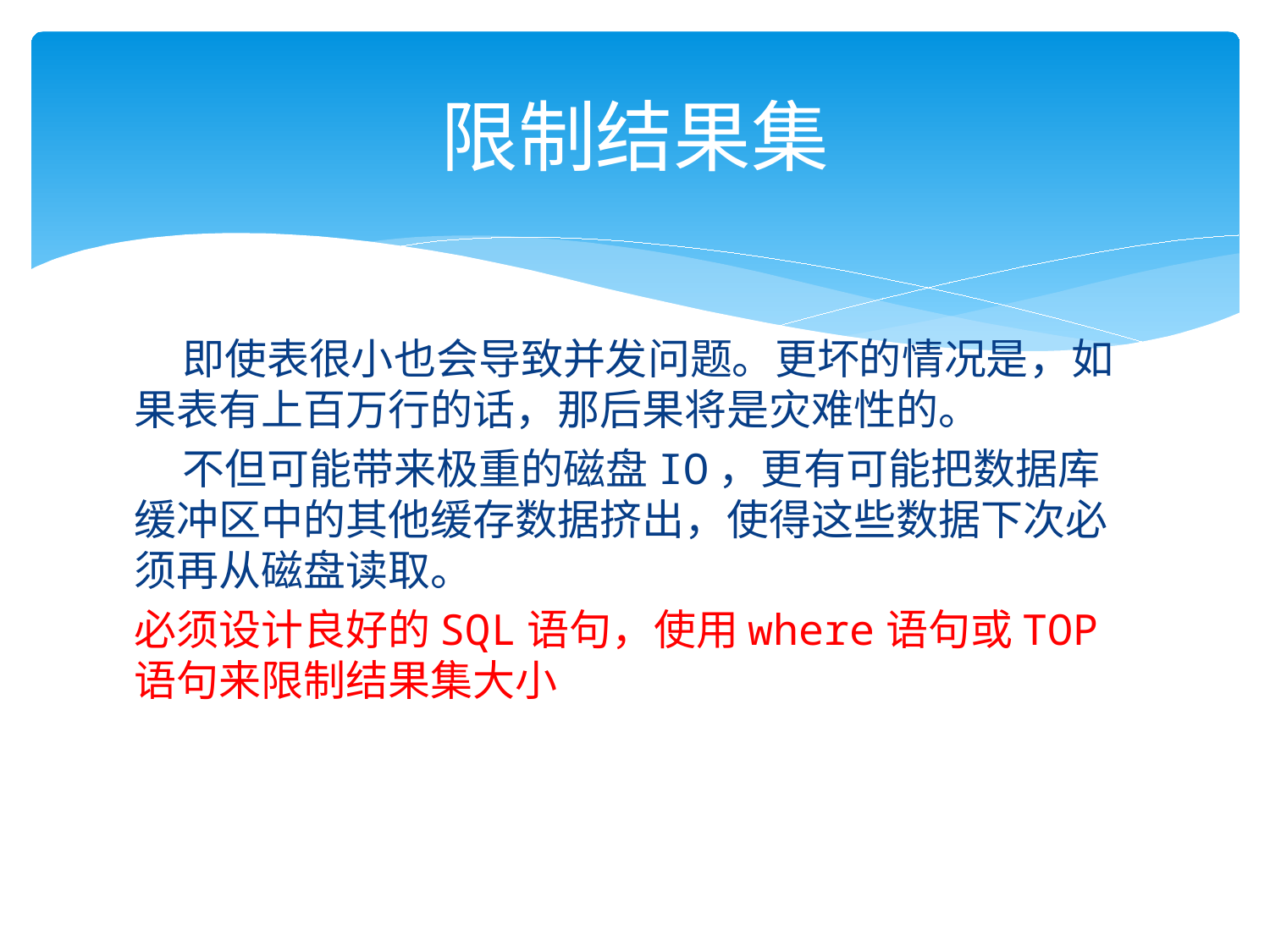

# 限制结果集
    即使表很小也会导致并发问题。更坏的情况是，如果表有上百万行的话，那后果将是灾难性的。
    不但可能带来极重的磁盘IO，更有可能把数据库缓冲区中的其他缓存数据挤出，使得这些数据下次必须再从磁盘读取。
必须设计良好的SQL语句，使用where语句或TOP语句来限制结果集大小